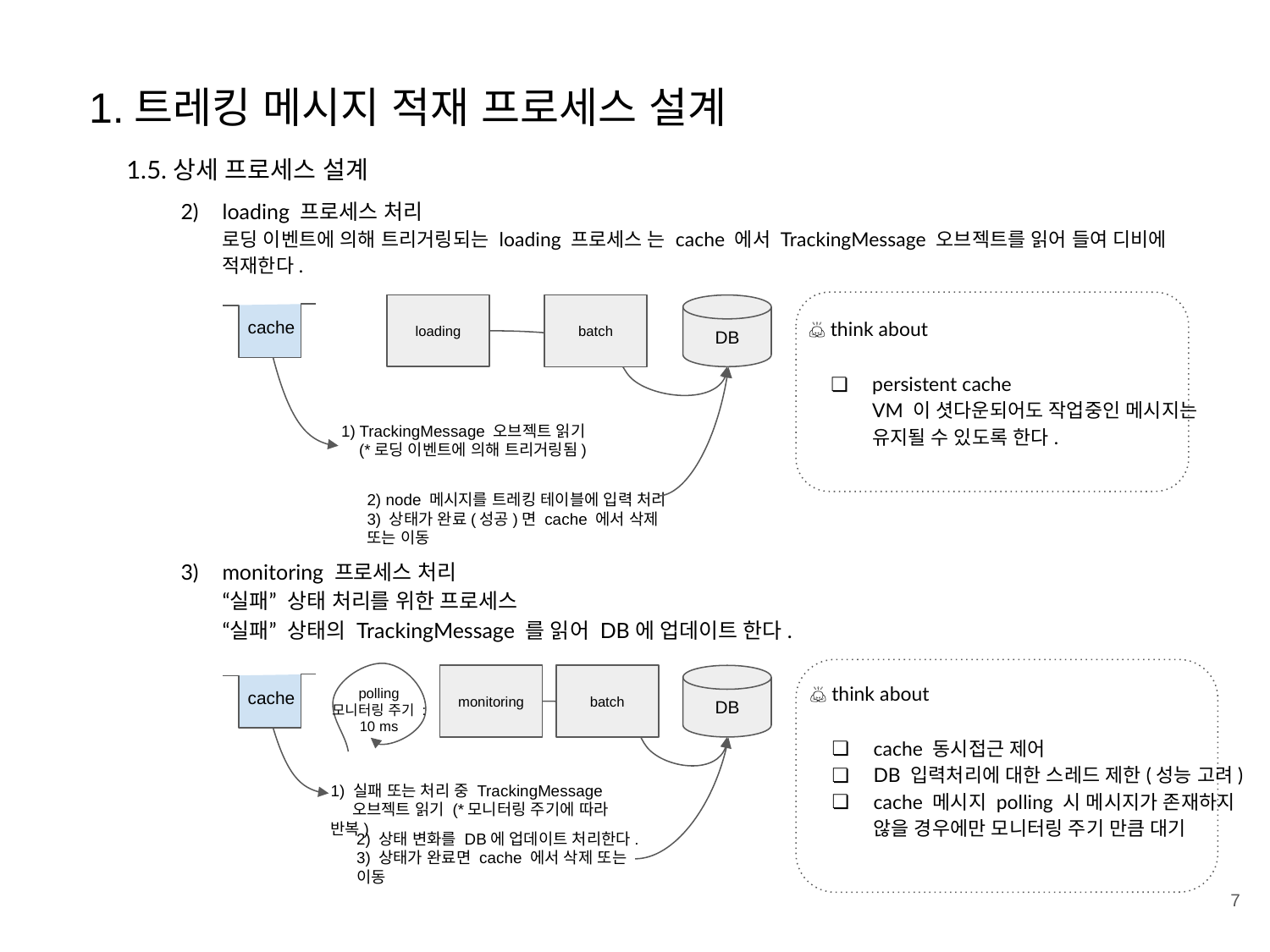

1.트레킹 메시지 적재 프로세스 설계
1.5.상세 프로세스 설계
loading 프로세스 처리
로딩 이벤트에 의해 트리거링되는 loading 프로세스 는 cache 에서 TrackingMessage 오브젝트를 읽어 들여 디비에 적재한다.

loading
DB
batch
🙇 think about
persistent cache
VM 이 셧다운되어도 작업중인 메시지는 유지될 수 있도록 한다.

cache

1) TrackingMessage 오브젝트 읽기
    (*로딩 이벤트에 의해 트리거링됨)
2) node 메시지를 트레킹 테이블에 입력 처리
3) 상태가 완료(성공)면 cache 에서 삭제 또는 이동
monitoring 프로세스 처리
“실패”  상태 처리를 위한 프로세스
“실패”  상태의 TrackingMessage 를 읽어 DB에 업데이트 한다.

monitoring
DB
🙇 think about
cache 동시접근 제어
DB 입력처리에 대한 스레드 제한(성능 고려)
cache 메시지 polling 시 메시지가 존재하지
않을 경우에만 모니터링 주기 만큼 대기
batch

cache
polling
모니터링 주기 :
10 ms

1) 실패 또는 처리 중 TrackingMessage
    오브젝트 읽기 (*모니터링 주기에 따라 반복)
2) 상태 변화를 DB에 업데이트 처리한다.
3) 상태가 완료면 cache 에서 삭제 또는 이동

7